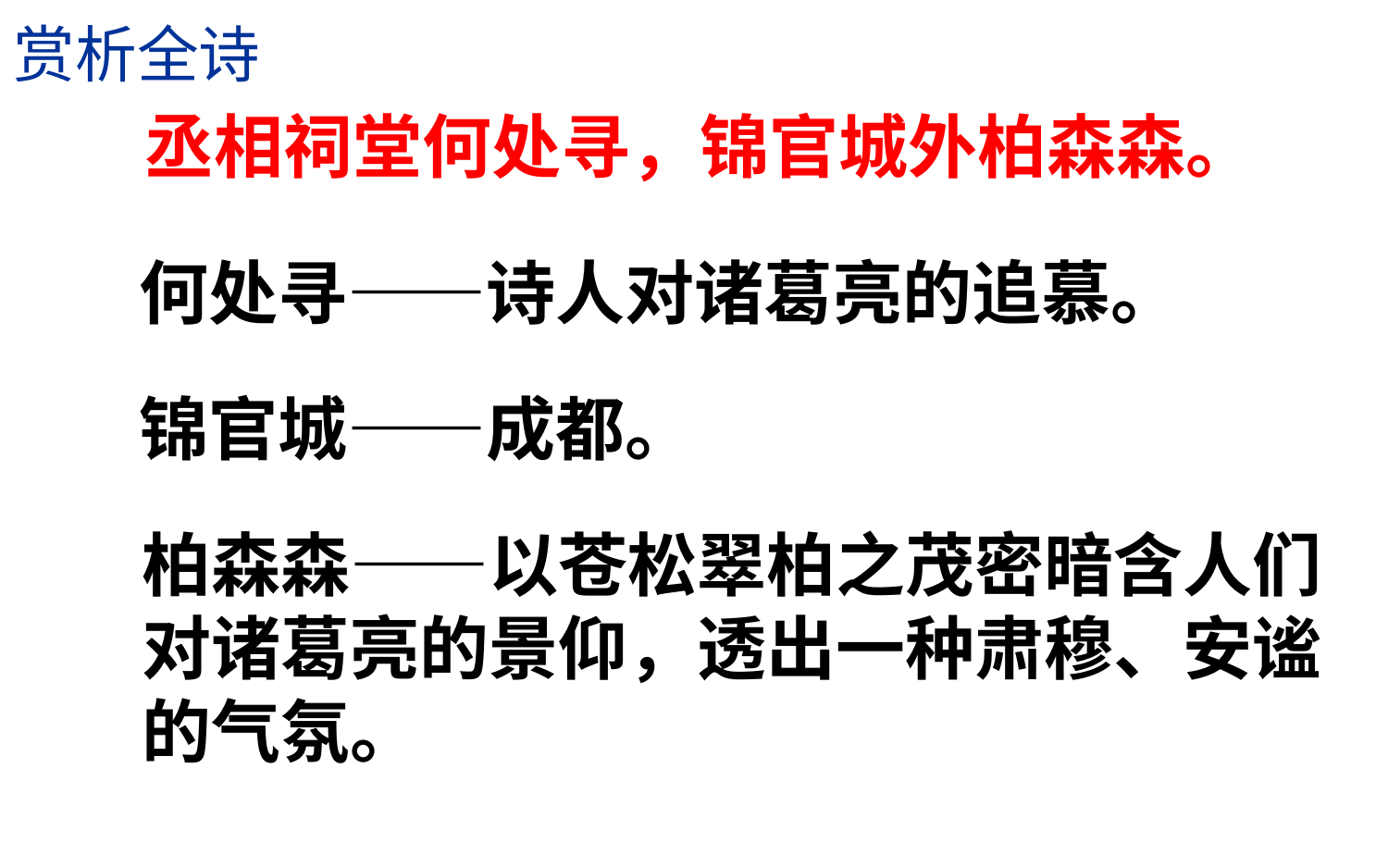

赏析全诗
丞相祠堂何处寻，锦官城外柏森森。
何处寻——诗人对诸葛亮的追慕。
锦官城——成都。
柏森森——以苍松翠柏之茂密暗含人们对诸葛亮的景仰，透出一种肃穆、安谧的气氛。